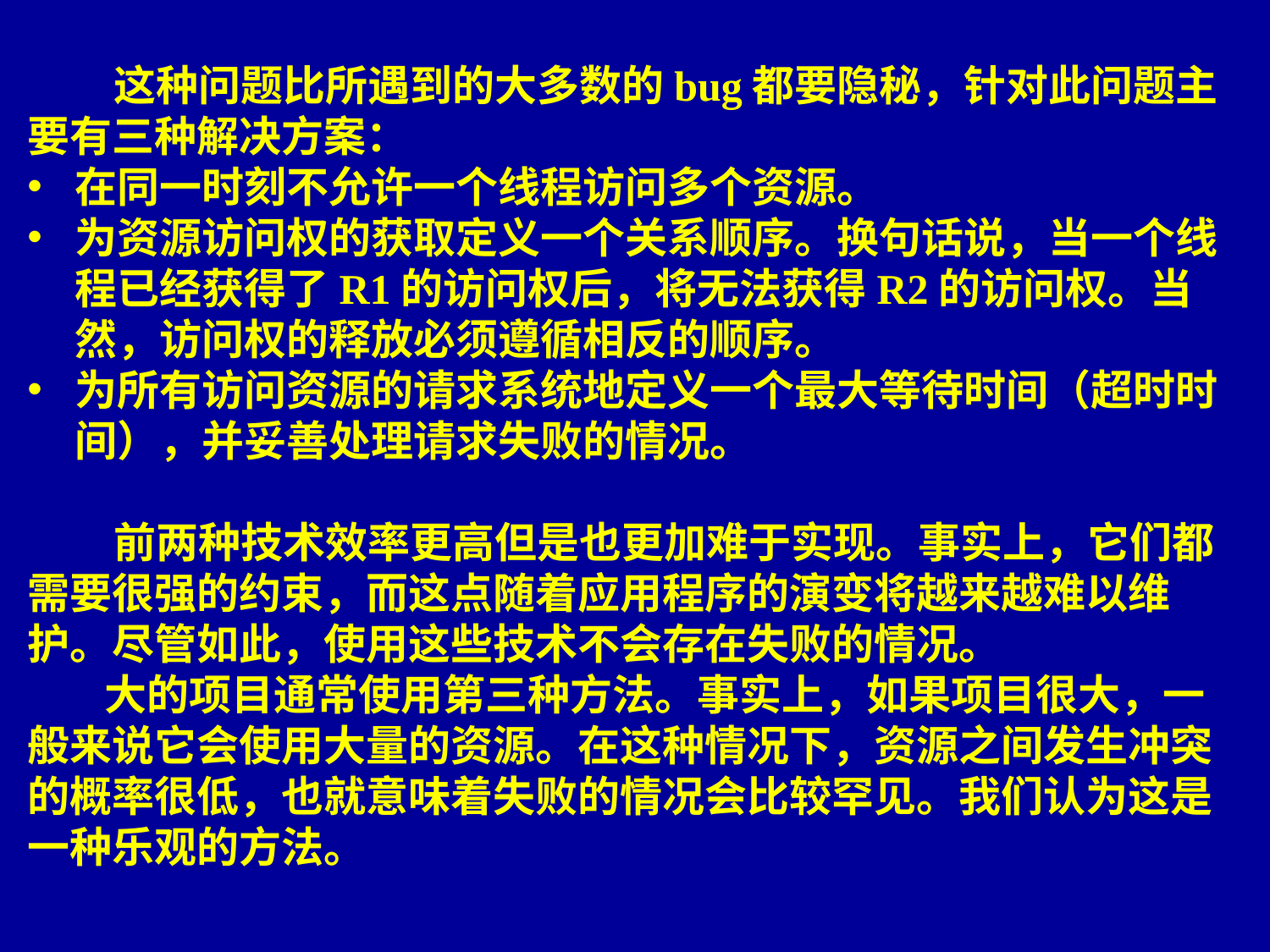

这种问题比所遇到的大多数的bug都要隐秘，针对此问题主要有三种解决方案：
在同一时刻不允许一个线程访问多个资源。
为资源访问权的获取定义一个关系顺序。换句话说，当一个线程已经获得了R1的访问权后，将无法获得R2的访问权。当然，访问权的释放必须遵循相反的顺序。
为所有访问资源的请求系统地定义一个最大等待时间（超时时间），并妥善处理请求失败的情况。

        前两种技术效率更高但是也更加难于实现。事实上，它们都需要很强的约束，而这点随着应用程序的演变将越来越难以维护。尽管如此，使用这些技术不会存在失败的情况。
       大的项目通常使用第三种方法。事实上，如果项目很大，一般来说它会使用大量的资源。在这种情况下，资源之间发生冲突的概率很低，也就意味着失败的情况会比较罕见。我们认为这是一种乐观的方法。